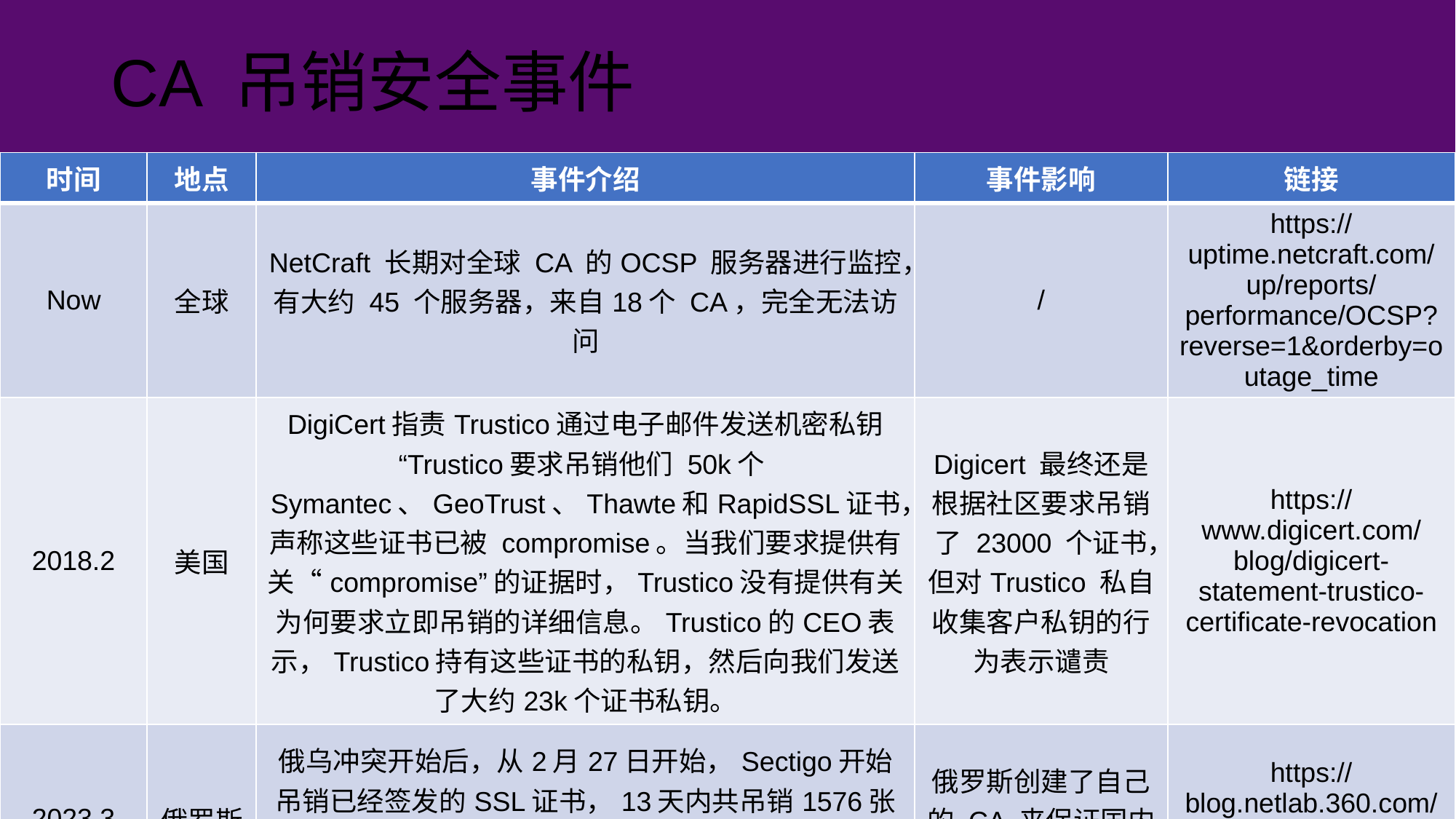

# CA 吊销安全事件
| 时间 | 地点 | 事件介绍 | 事件影响 | 链接 |
| --- | --- | --- | --- | --- |
| Now | 全球 | NetCraft 长期对全球 CA 的OCSP 服务器进行监控，有大约 45 个服务器，来自18个 CA，完全无法访问 | / | https://uptime.netcraft.com/up/reports/performance/OCSP?reverse=1&orderby=outage\_time |
| 2018.2 | 美国 | DigiCert指责Trustico通过电子邮件发送机密私钥 “Trustico要求吊销他们 50k个Symantec、GeoTrust、Thawte和RapidSSL证书，声称这些证书已被 compromise。当我们要求提供有关“compromise”的证据时，Trustico没有提供有关为何要求立即吊销的详细信息。Trustico的CEO表示，Trustico持有这些证书的私钥，然后向我们发送了大约23k个证书私钥。 | Digicert 最终还是根据社区要求吊销了 23000 个证书，但对Trustico 私自收集客户私钥的行为表示谴责 | https://www.digicert.com/blog/digicert-statement-trustico-certificate-revocation |
| 2023.3 | 俄罗斯 | 俄乌冲突开始后，从2月27日开始，Sectigo开始吊销已经签发的SSL证书，13天内共吊销1576张证书，DigiCert2月28日开始，共吊销了1266张证书。 | 俄罗斯创建了自己的 CA 来保证国内的 PKI 体系 | https://blog.netlab.360.com/review-revoke-russia-ssl-certificates/ |